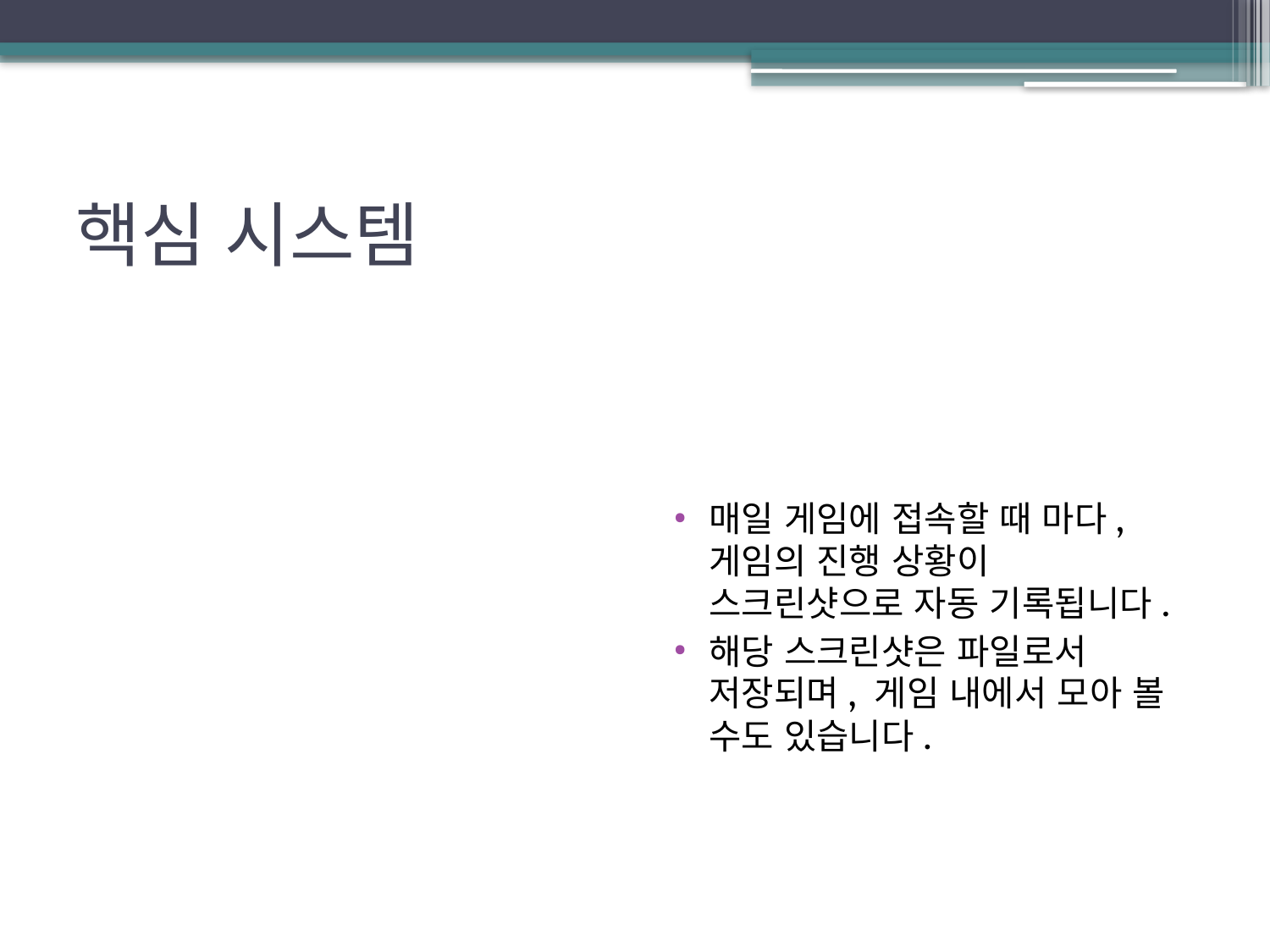

# 핵심 시스템

매일 게임에 접속할 때 마다, 게임의 진행 상황이 스크린샷으로 자동 기록됩니다.
해당 스크린샷은 파일로서 저장되며, 게임 내에서 모아 볼 수도 있습니다.